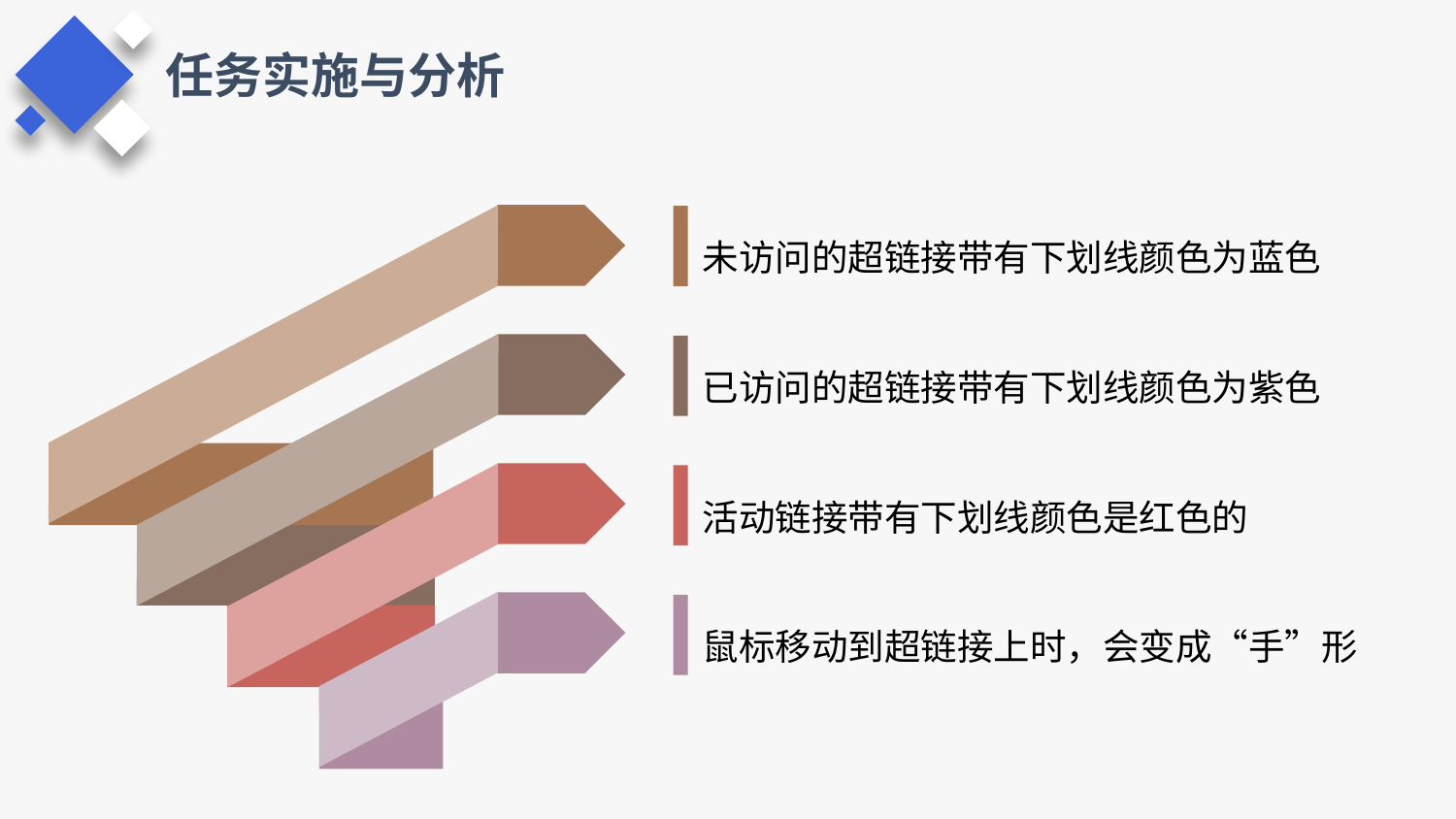

任务实施与分析

未访问的超链接带有下划线颜色为蓝色

已访问的超链接带有下划线颜色为紫色

活动链接带有下划线颜色是红色的

鼠标移动到超链接上时，会变成“手”形